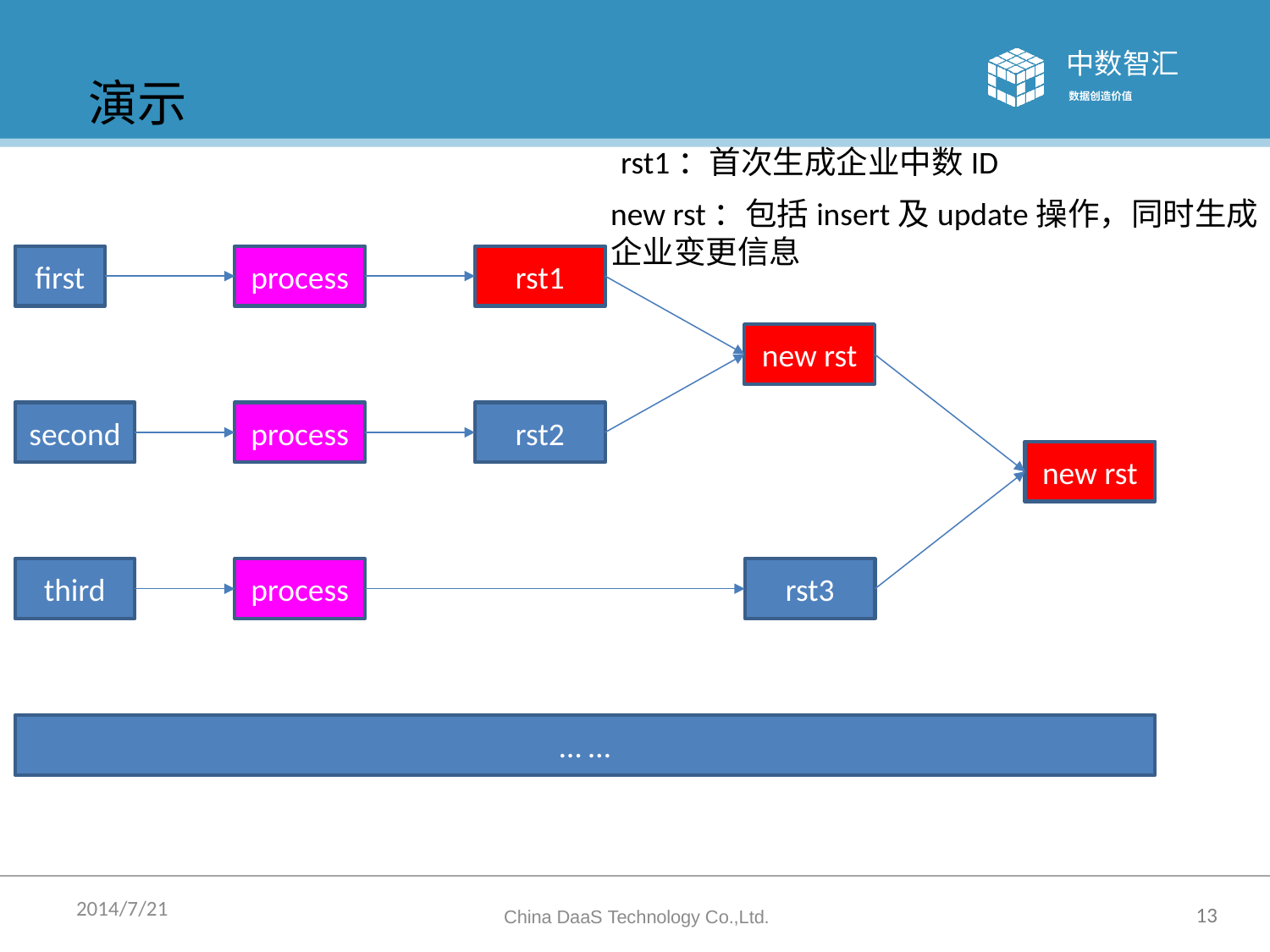

演示
rst1：首次生成企业中数ID
new rst：包括insert及update操作，同时生成
企业变更信息
first
process
rst1
new rst
second
process
rst2
new rst
third
process
rst3
… …
2014/7/21
13